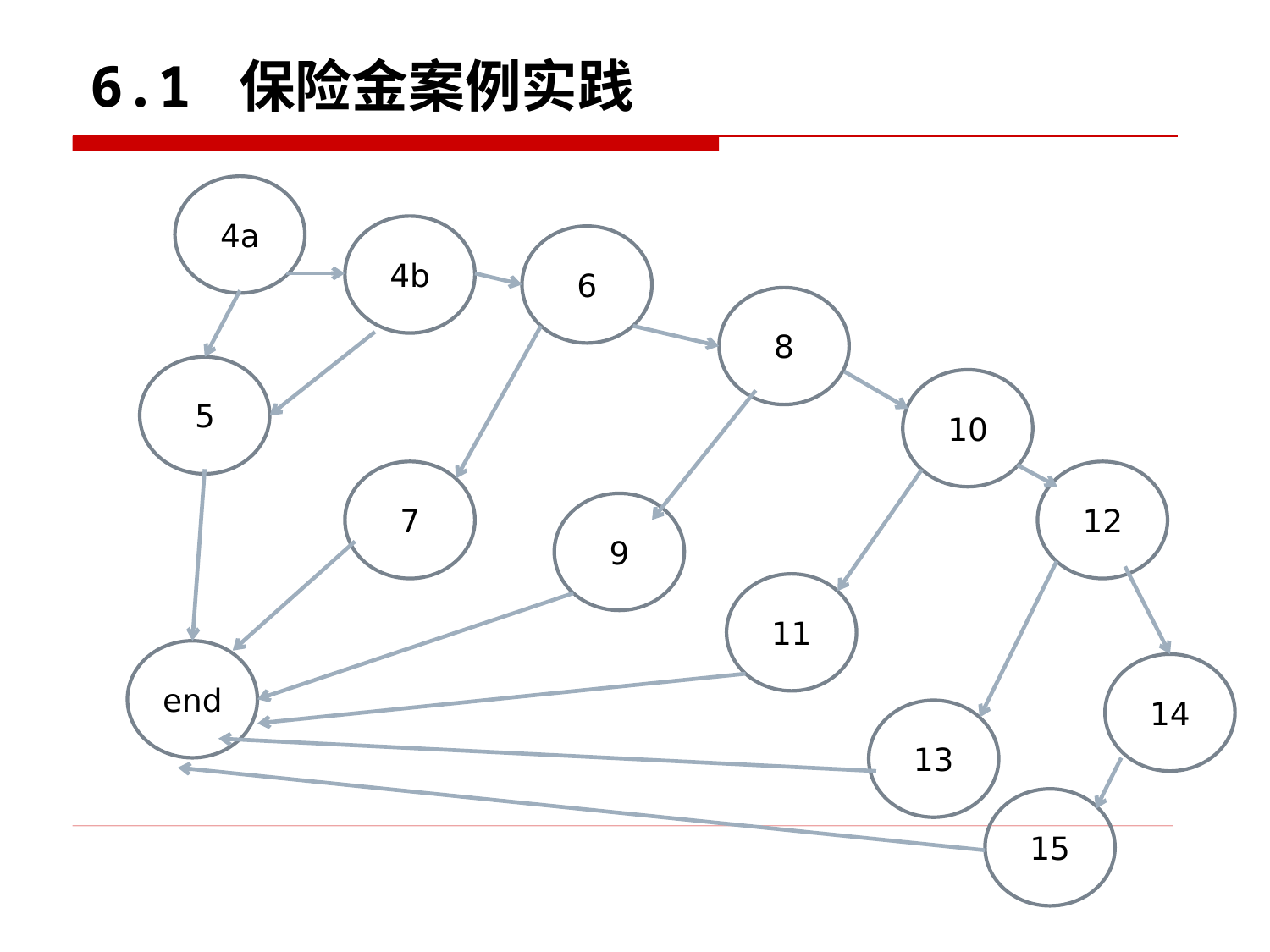

6.1 保险金案例实践
4a
4b
6
8
5
10
7
12
9
11
end
14
13
15